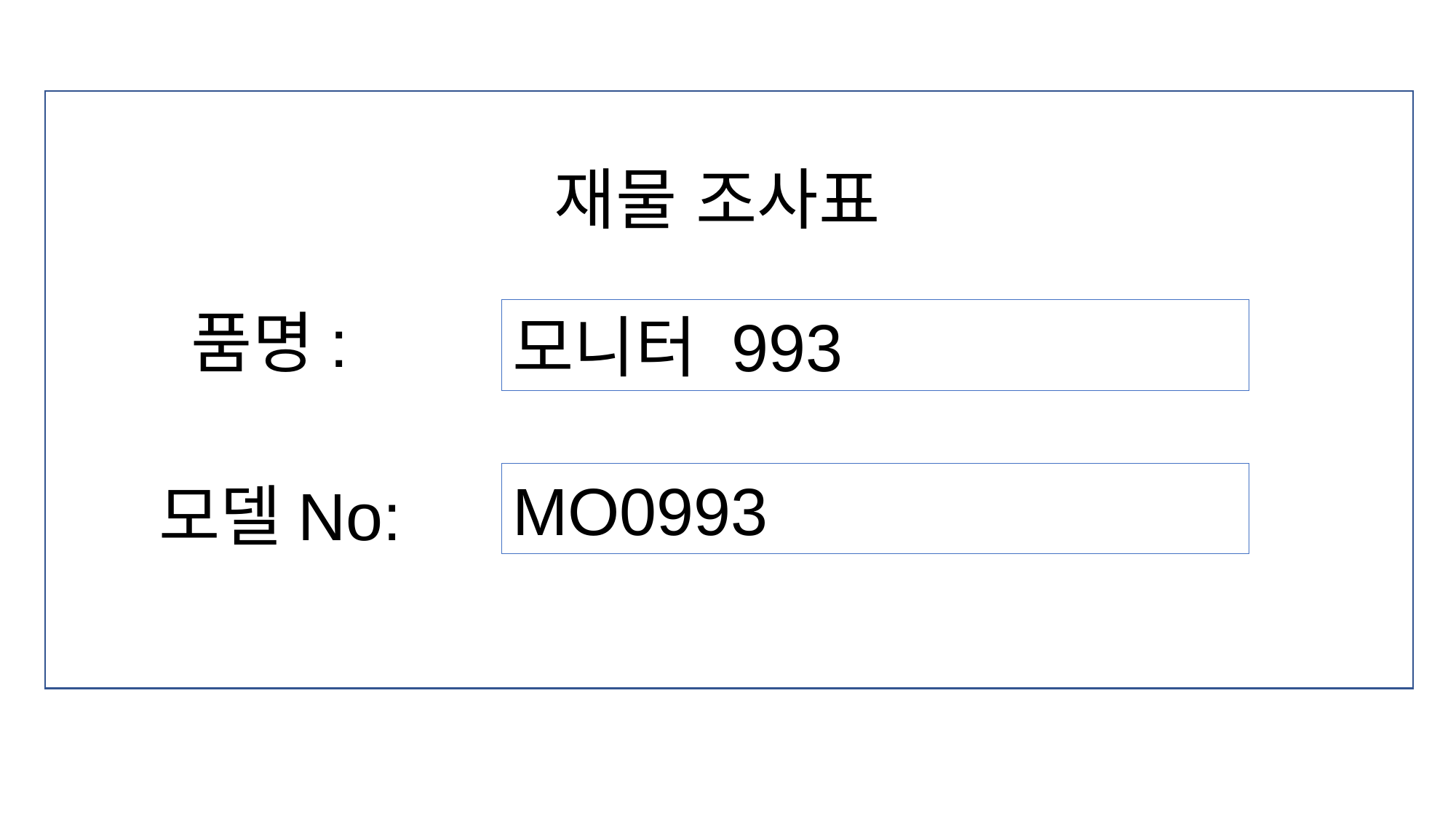

재물 조사표
품명:
모니터 993
MO0993
모델No: